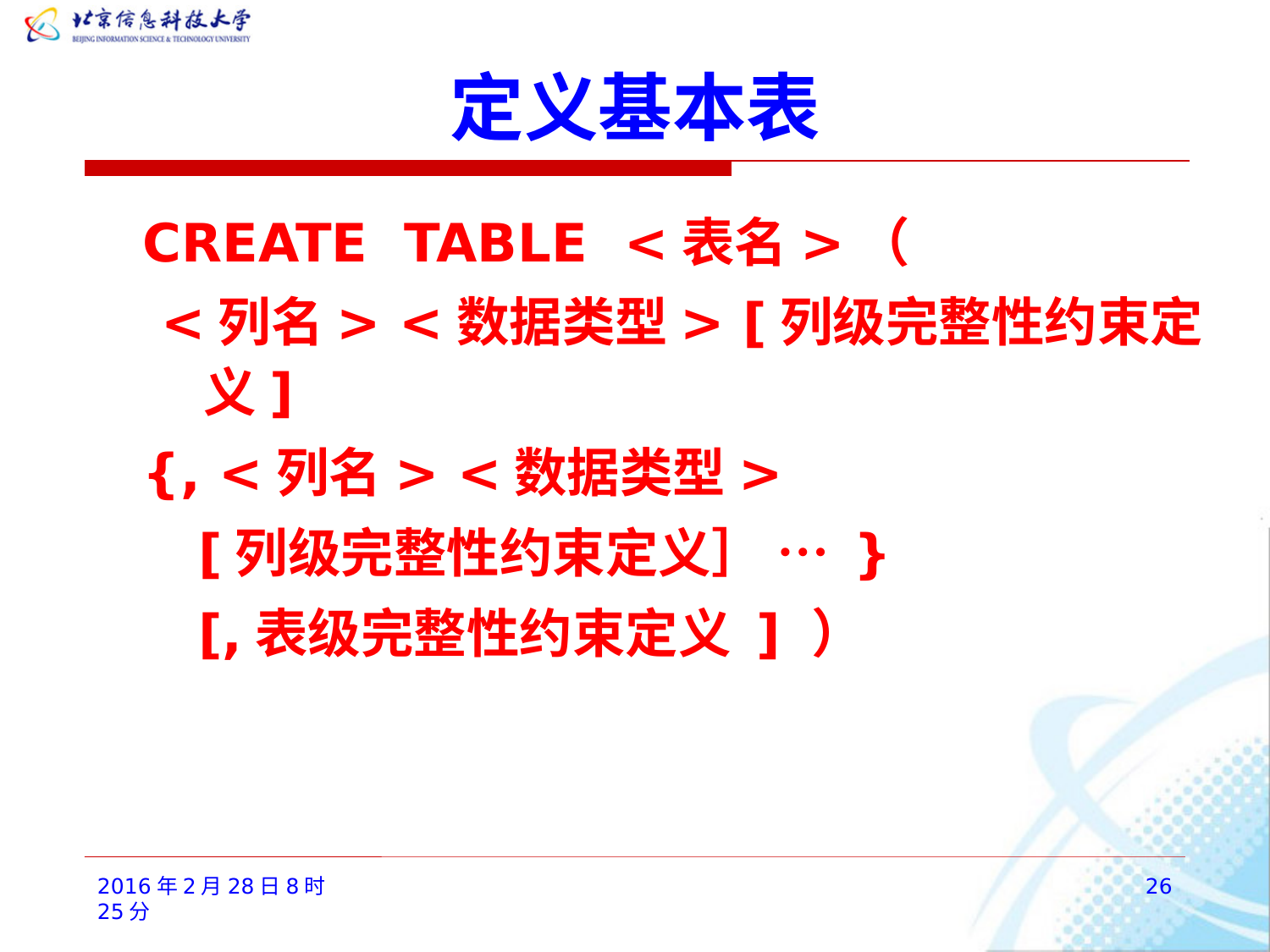

# 定义基本表
CREATE  TABLE  <表名>（
 <列名> <数据类型> [列级完整性约束定义]
{, <列名> <数据类型>
   [列级完整性约束定义］ … }
   [,表级完整性约束定义 ] ）
2016年2月28日8时25分
26